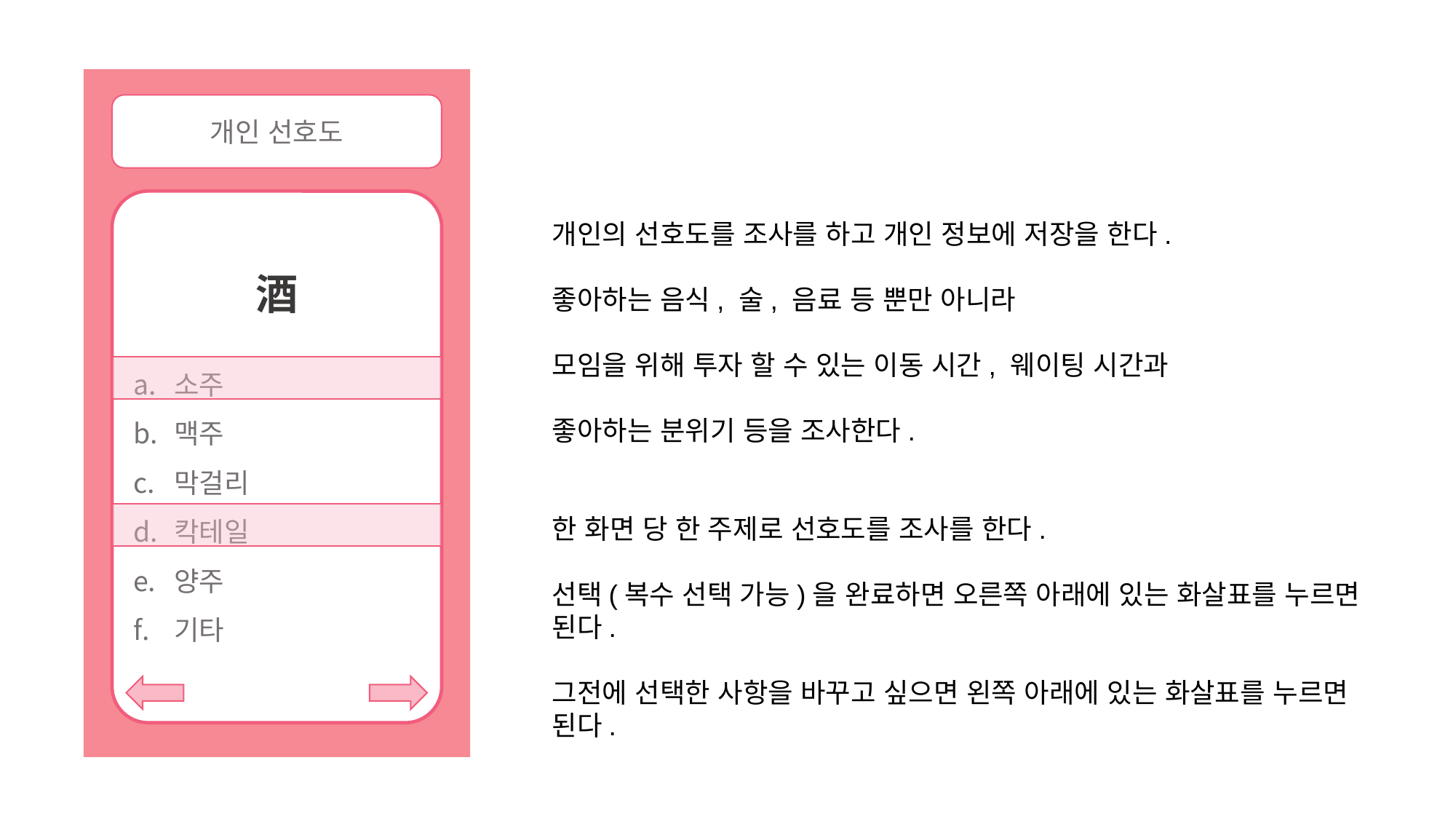

개인 선호도
酒

소주
맥주
막걸리
칵테일
양주
기타
개인의 선호도를 조사를 하고 개인 정보에 저장을 한다.

좋아하는 음식, 술, 음료 등 뿐만 아니라

모임을 위해 투자 할 수 있는 이동 시간, 웨이팅 시간과

좋아하는 분위기 등을 조사한다.

한 화면 당 한 주제로 선호도를 조사를 한다.

선택(복수 선택 가능)을 완료하면 오른쪽 아래에 있는 화살표를 누르면 된다.

그전에 선택한 사항을 바꾸고 싶으면 왼쪽 아래에 있는 화살표를 누르면 된다.